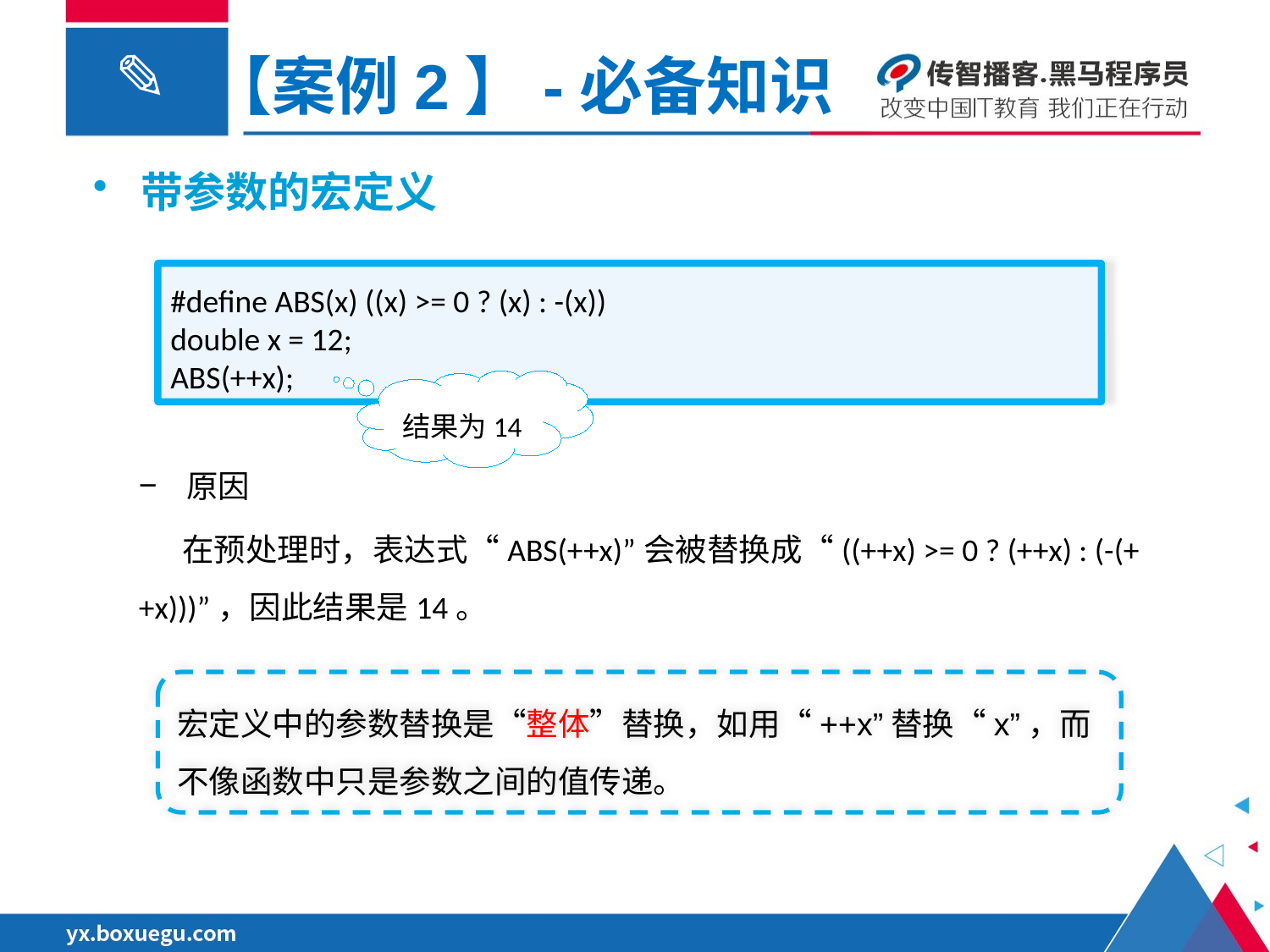

【案例2】-必备知识
带参数的宏定义
#define ABS(x) ((x) >= 0 ? (x) : -(x))
double x = 12;
ABS(++x);
结果为14
原因
     在预处理时，表达式“ABS(++x)”会被替换成“((++x) >= 0 ? (++x) : (-(++x)))”，因此结果是14。
宏定义中的参数替换是“整体”替换，如用“++x”替换“x”，而不像函数中只是参数之间的值传递。